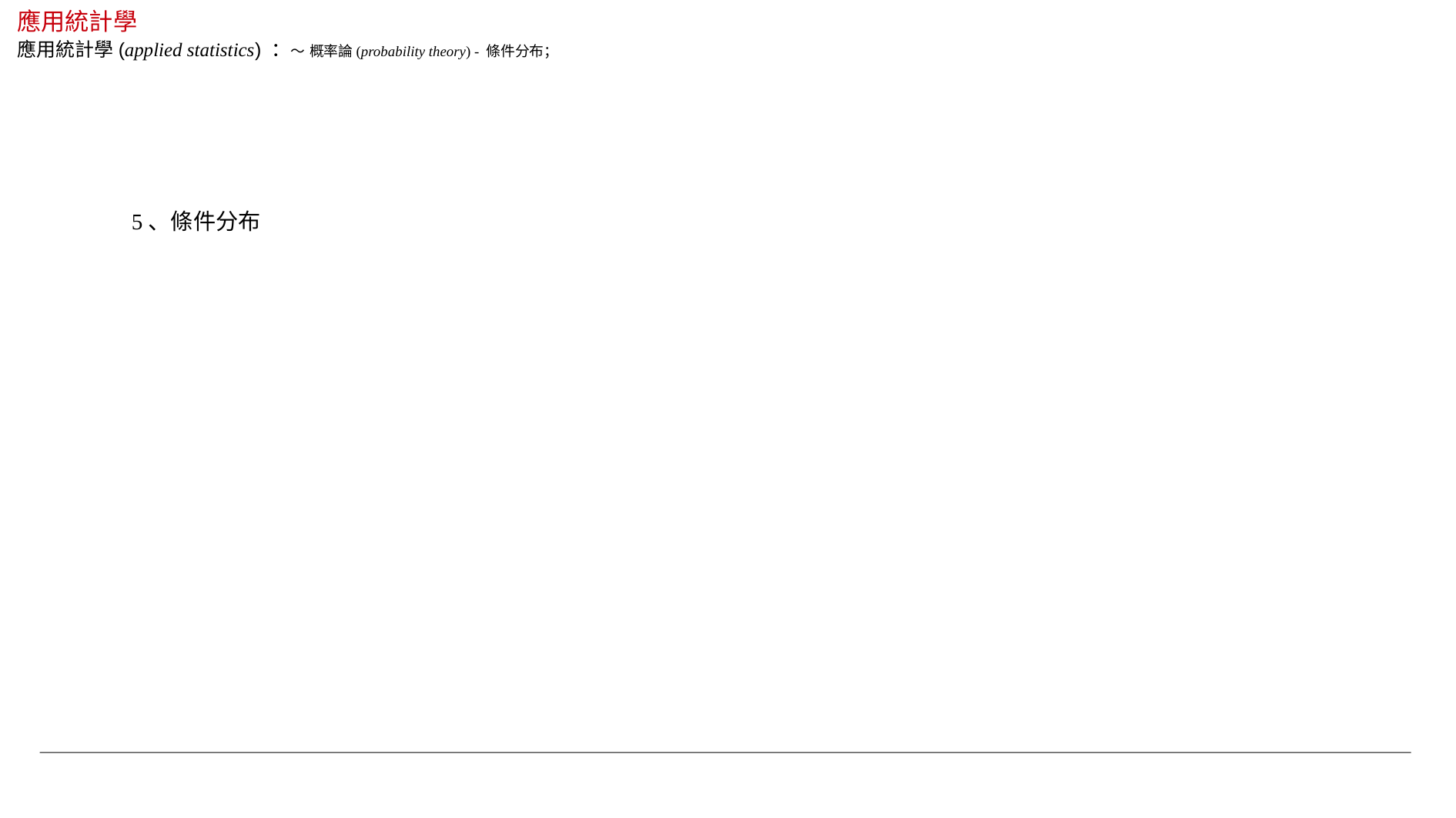

應用統計學
應用統計學(applied statistics) ：～ 概率論(probability theory) - 條件分布；
5、條件分布